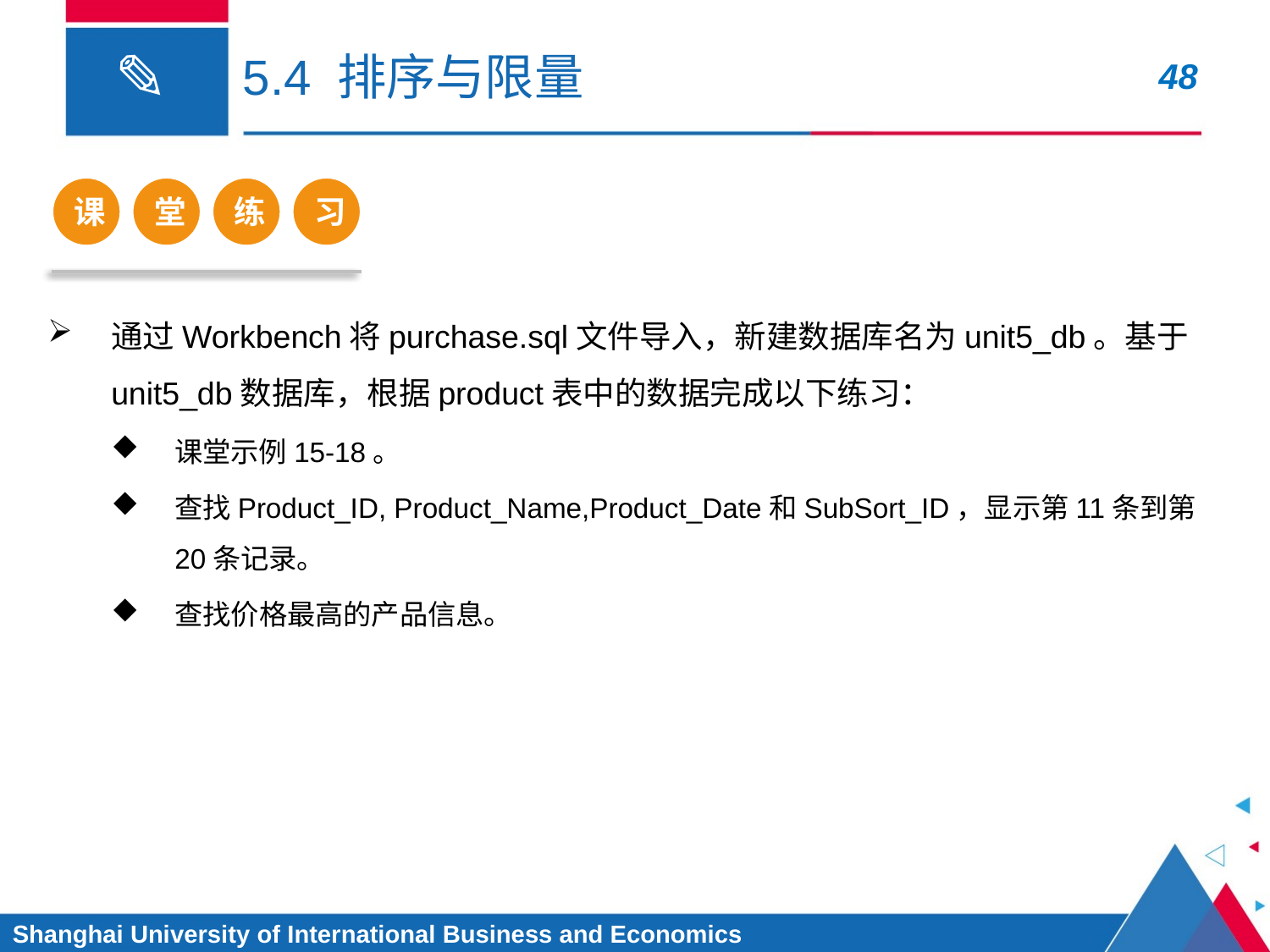

# 5.4 排序与限量
课
堂
练
习
通过Workbench将purchase.sql文件导入，新建数据库名为unit5_db。基于unit5_db数据库，根据product表中的数据完成以下练习：
课堂示例15-18。
查找Product_ID, Product_Name,Product_Date和SubSort_ID，显示第11条到第20条记录。
查找价格最高的产品信息。